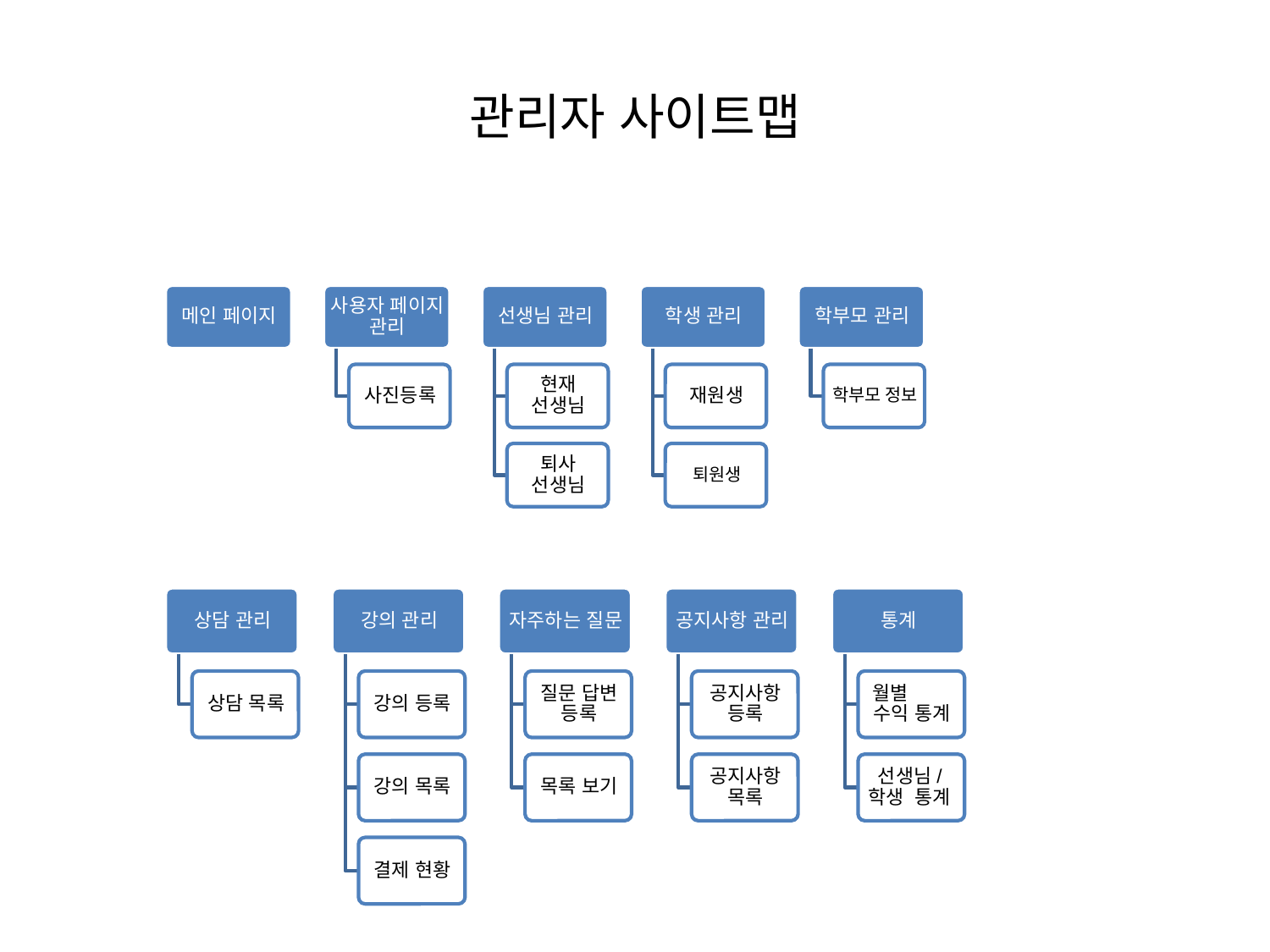

# 관리자 사이트맵
메인 페이지
사용자 페이지 관리
사진등록
선생님 관리
현재 선생님
퇴사 선생님
학생 관리
재원생
퇴원생
학부모 관리
학부모 정보
상담 관리
상담 목록
강의 관리
강의 등록
강의 목록
결제 현황
자주하는 질문
질문 답변 등록
목록 보기
공지사항 관리
공지사항 등록
공지사항 목록
통계
월별         수익 통계
선생님/학생  통계